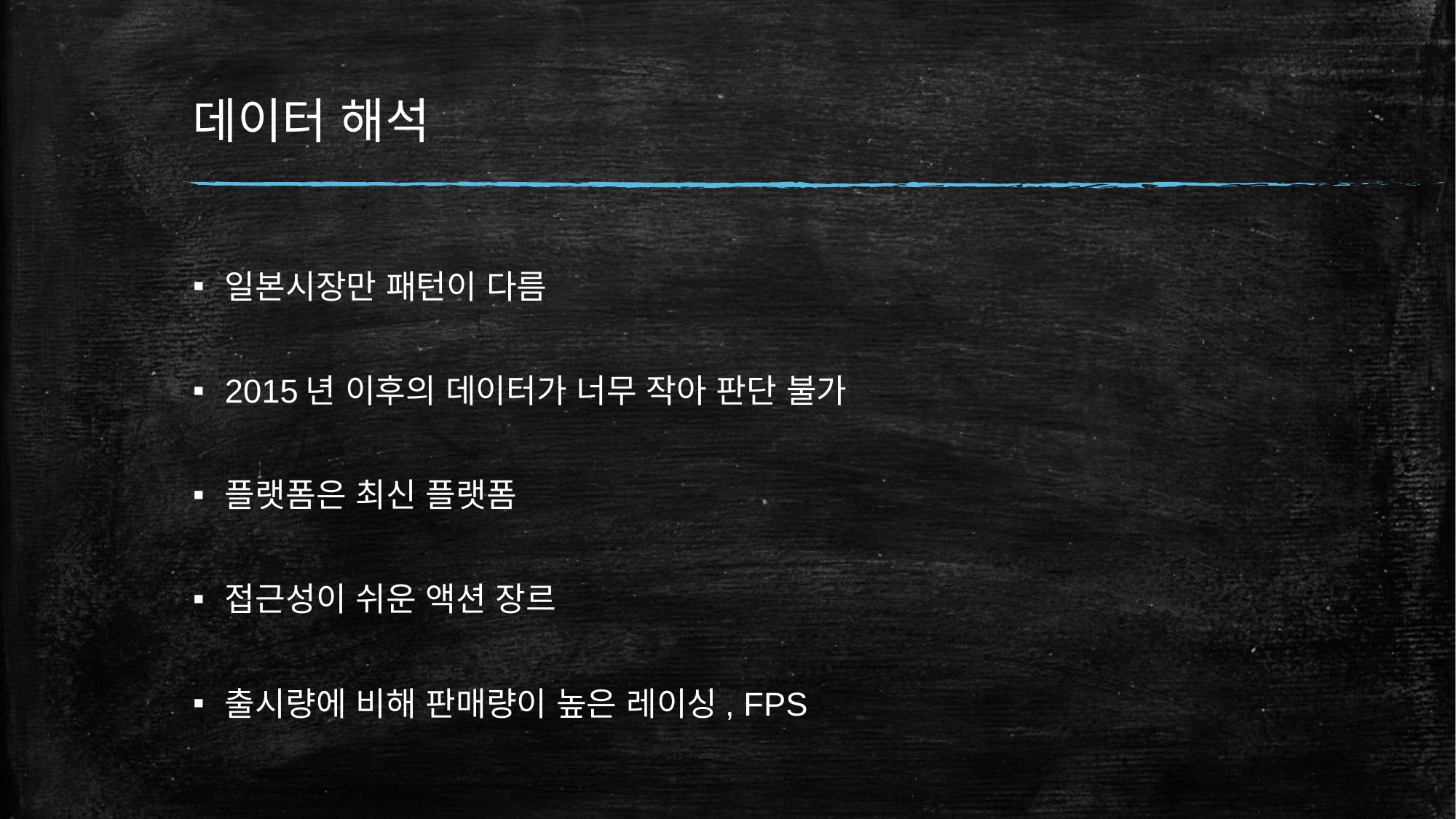

# 데이터 해석
일본시장만 패턴이 다름
2015년 이후의 데이터가 너무 작아 판단 불가
플랫폼은 최신 플랫폼
접근성이 쉬운 액션 장르
출시량에 비해 판매량이 높은 레이싱, FPS